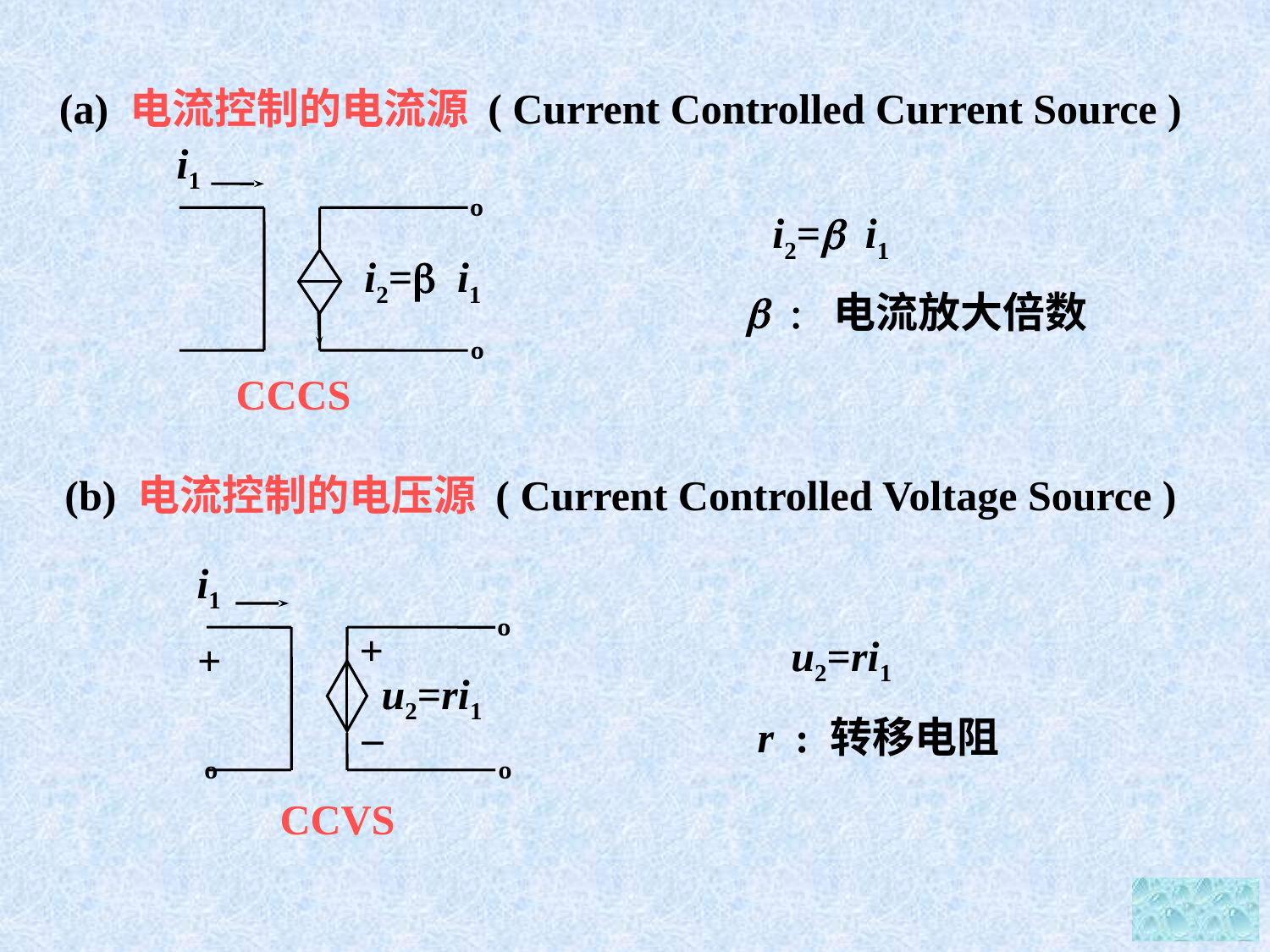

(a) 电流控制的电流源 ( Current Controlled Current Source )
i1

º

i2=β i1

º

CCCS
i2=β i1
β : 电流放大倍数
(b) 电流控制的电压源 ( Current Controlled Voltage Source )
i1

º
+
+

u2=ri1

_

º
º

CCVS
u2=ri1
r  : 转移电阻